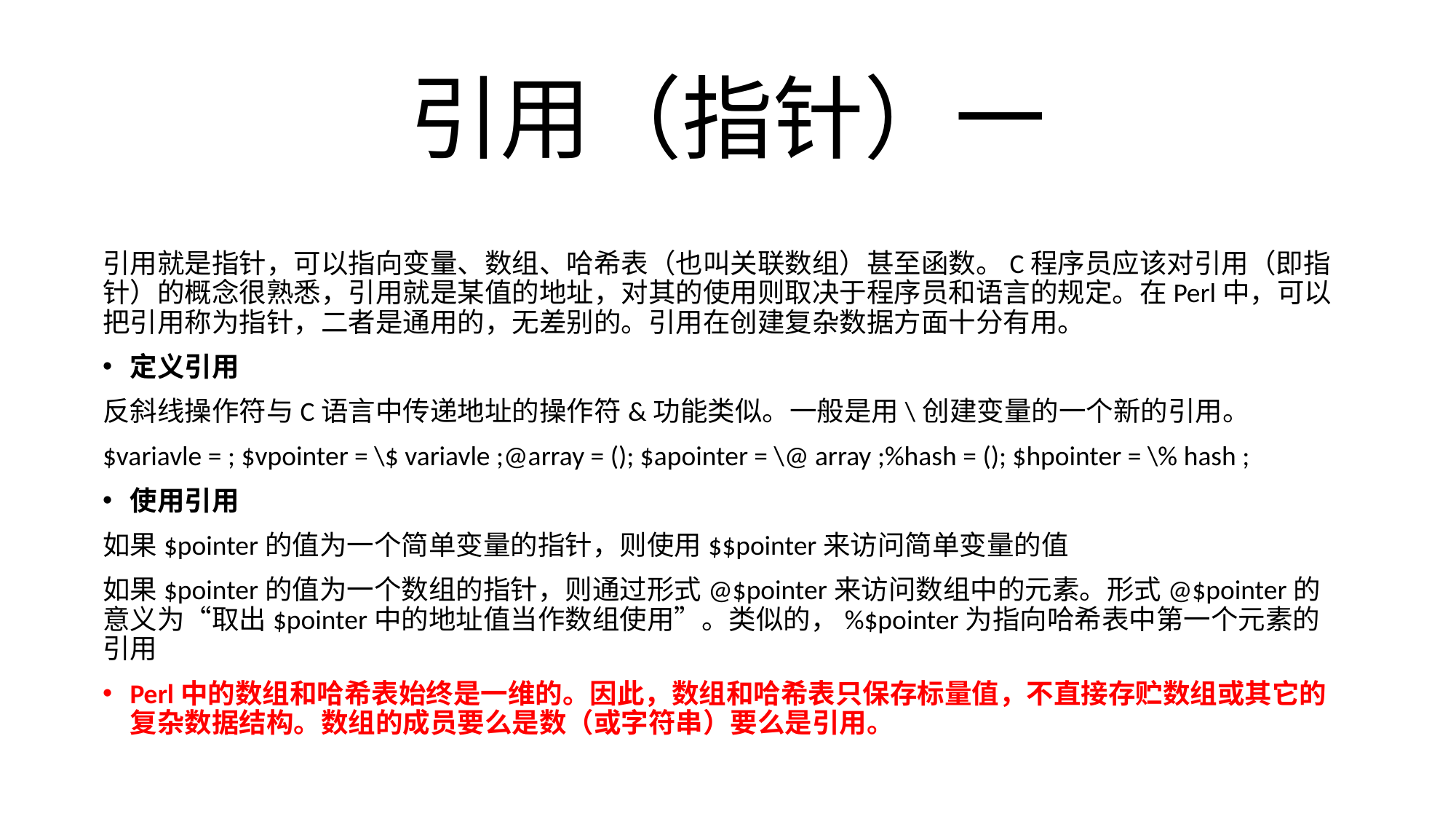

# 引用（指针）一
引用就是指针，可以指向变量、数组、哈希表（也叫关联数组）甚至函数。C程序员应该对引用（即指针）的概念很熟悉，引用就是某值的地址，对其的使用则取决于程序员和语言的规定。在Perl中，可以把引用称为指针，二者是通用的，无差别的。引用在创建复杂数据方面十分有用。
定义引用
反斜线操作符与C语言中传递地址的操作符&功能类似。一般是用\创建变量的一个新的引用。
$variavle = ; $vpointer = \$ variavle ;@array = (); $apointer = \@ array ;%hash = (); $hpointer = \% hash ;
使用引用
如果$pointer的值为一个简单变量的指针，则使用$$pointer来访问简单变量的值
如果$pointer的值为一个数组的指针，则通过形式@$pointer来访问数组中的元素。形式@$pointer的意义为“取出$pointer中的地址值当作数组使用”。类似的，%$pointer为指向哈希表中第一个元素的引用
Perl中的数组和哈希表始终是一维的。因此，数组和哈希表只保存标量值，不直接存贮数组或其它的复杂数据结构。数组的成员要么是数（或字符串）要么是引用。